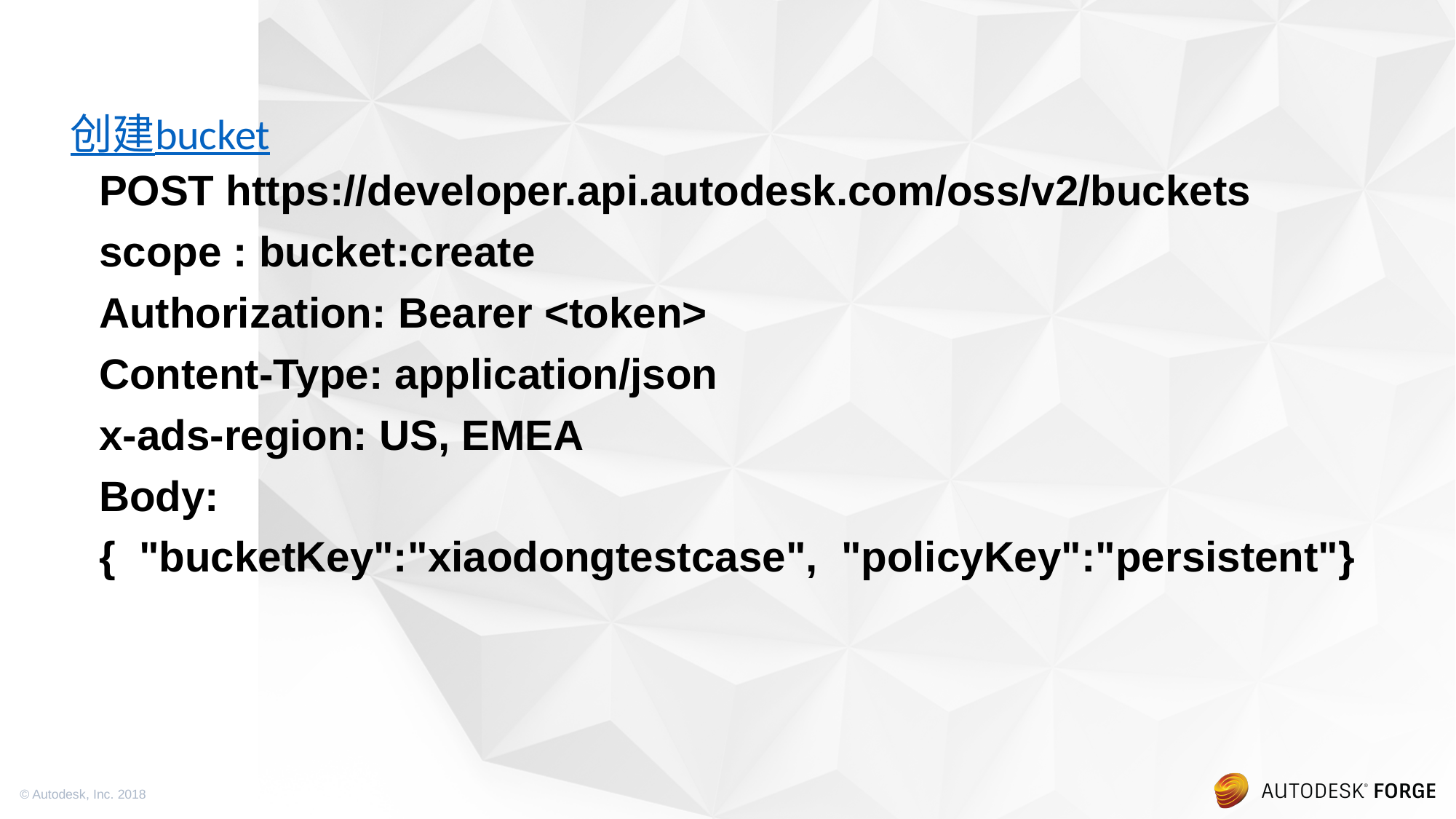

# 创建bucket
POST https://developer.api.autodesk.com/oss/v2/buckets
scope : bucket:create
Authorization: Bearer <token>
Content-Type: application/json
x-ads-region: US, EMEA
Body:
{  "bucketKey":"xiaodongtestcase",  "policyKey":"persistent"}